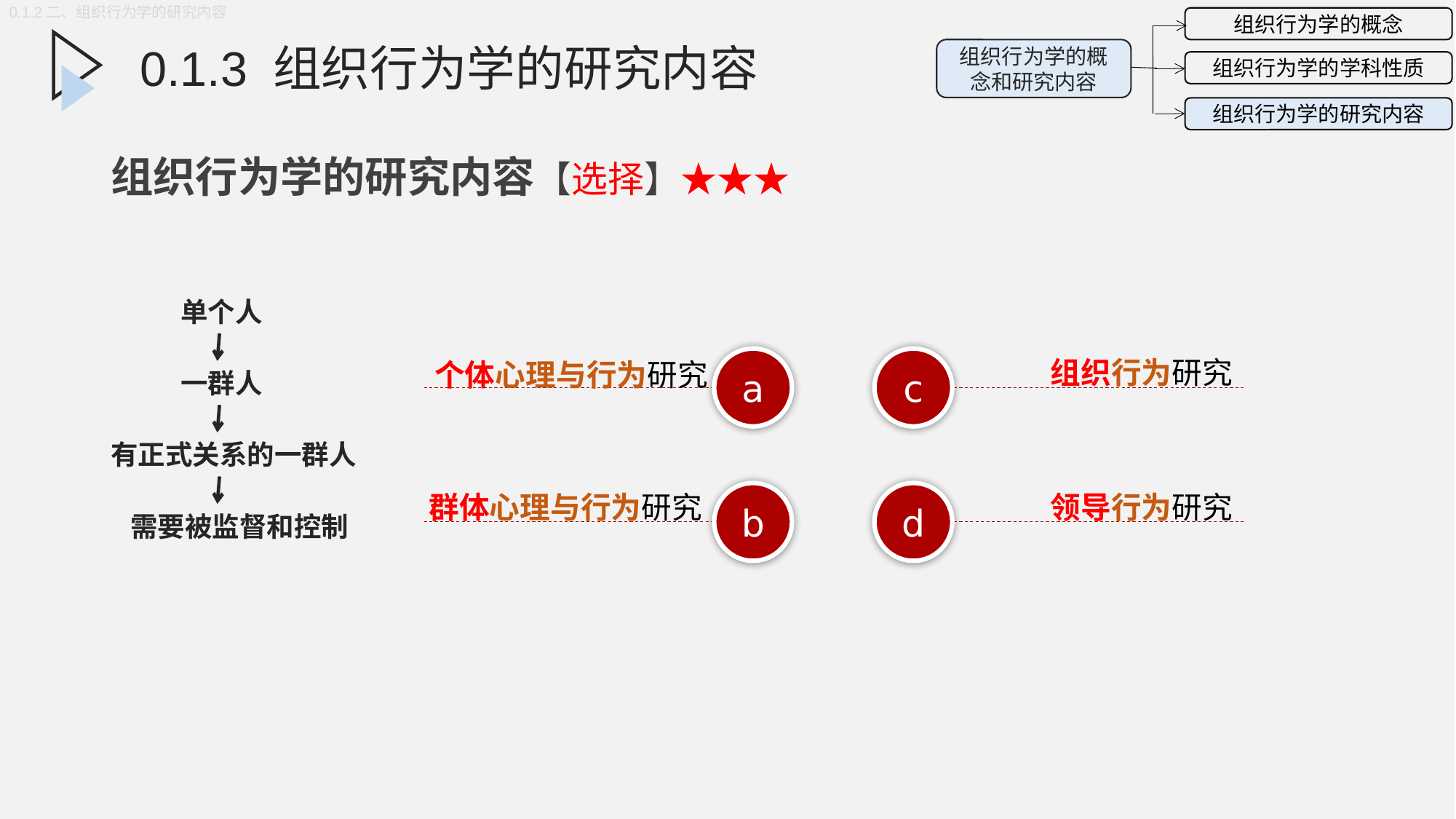

0.1.2.1个体心理与行为研究
0.1.2二、组织行为学的研究内容
组织行为学的概念
组织行为学的概念和研究内容
组织行为学的学科性质

组织行为学的研究内容
0.1.3 组织行为学的研究内容
组织行为学的研究内容【选择】★★★

单个人
一群人
有正式关系的一群人
需要被监督和控制
组织行为研究
c
个体心理与行为研究
a
群体心理与行为研究
b
领导行为研究
d